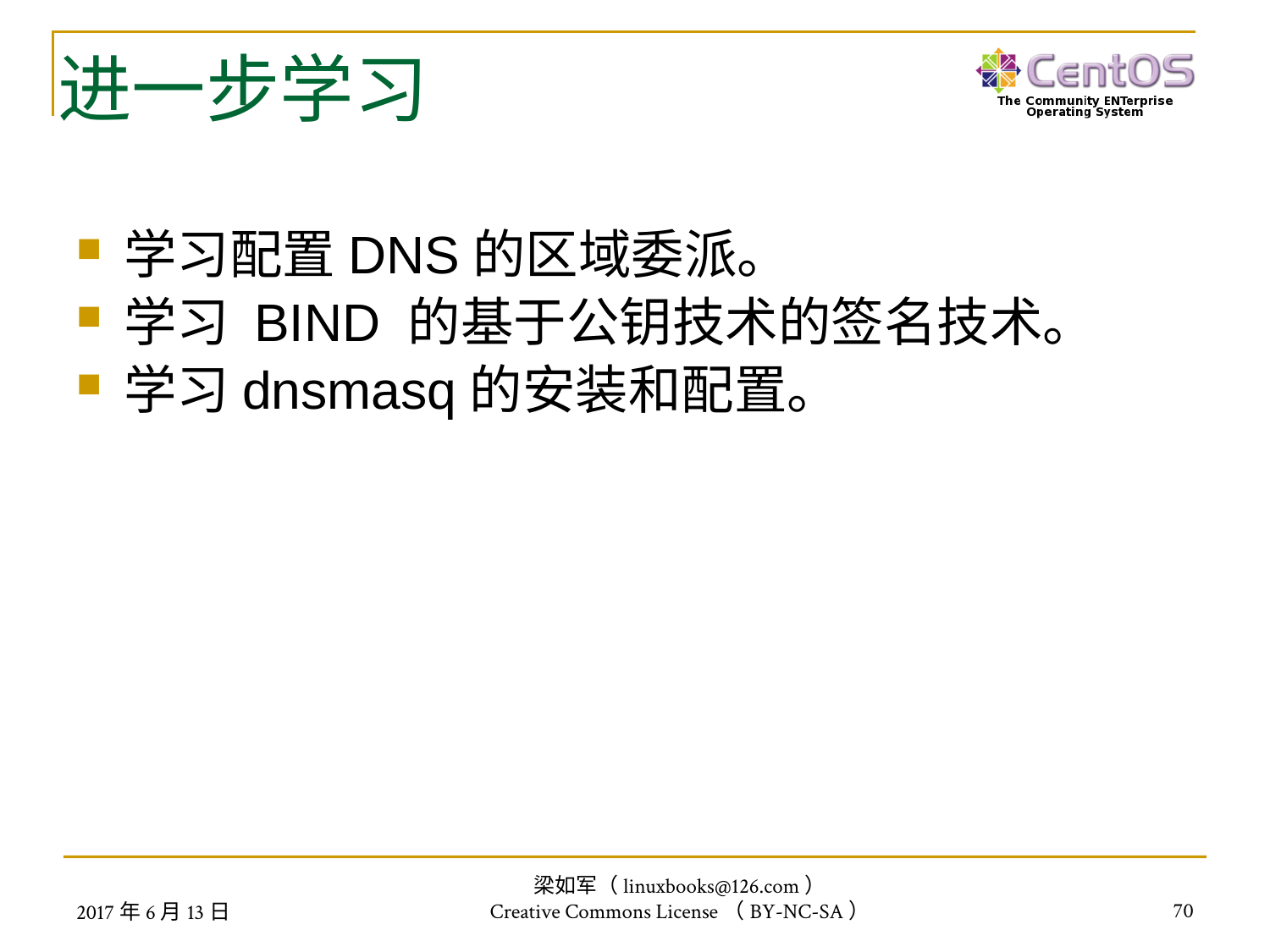

# 进一步学习
学习配置DNS的区域委派。
学习 BIND 的基于公钥技术的签名技术。
学习dnsmasq的安装和配置。
梁如军（linuxbooks@126.com）
Creative Commons License（BY-NC-SA）
2017年6月13日
70